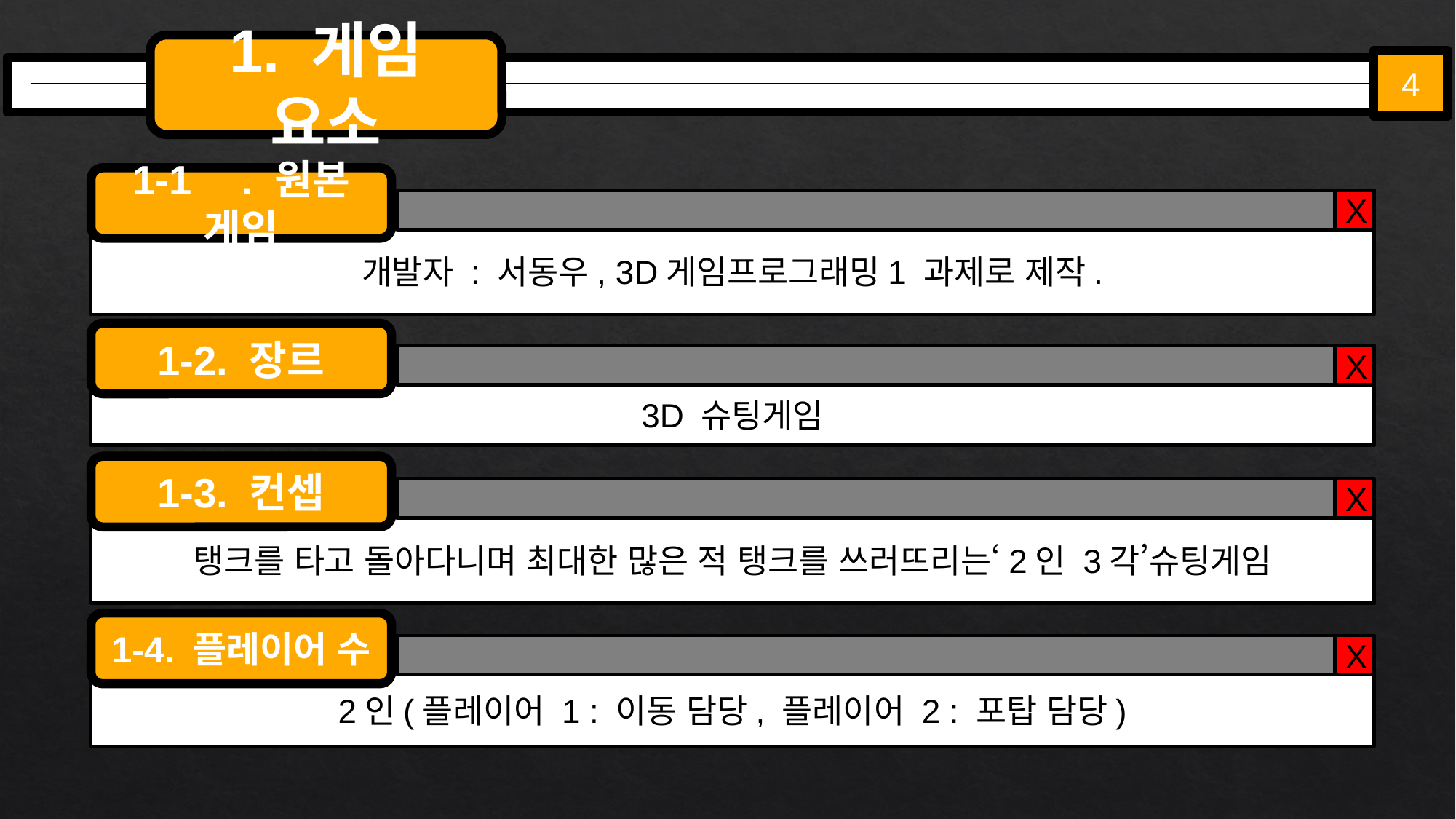

1. 게임 요소
4

1-1	. 원본 게임
개발자 : 서동우, 3D게임프로그래밍1 과제로 제작.

X
1-2. 장르

X
3D 슈팅게임
1-3. 컨셉

X
탱크를 타고 돌아다니며 최대한 많은 적 탱크를 쓰러뜨리는‘2인 3각’슈팅게임
1-4. 플레이어 수

X
2인(플레이어 1 : 이동 담당, 플레이어 2 : 포탑 담당)